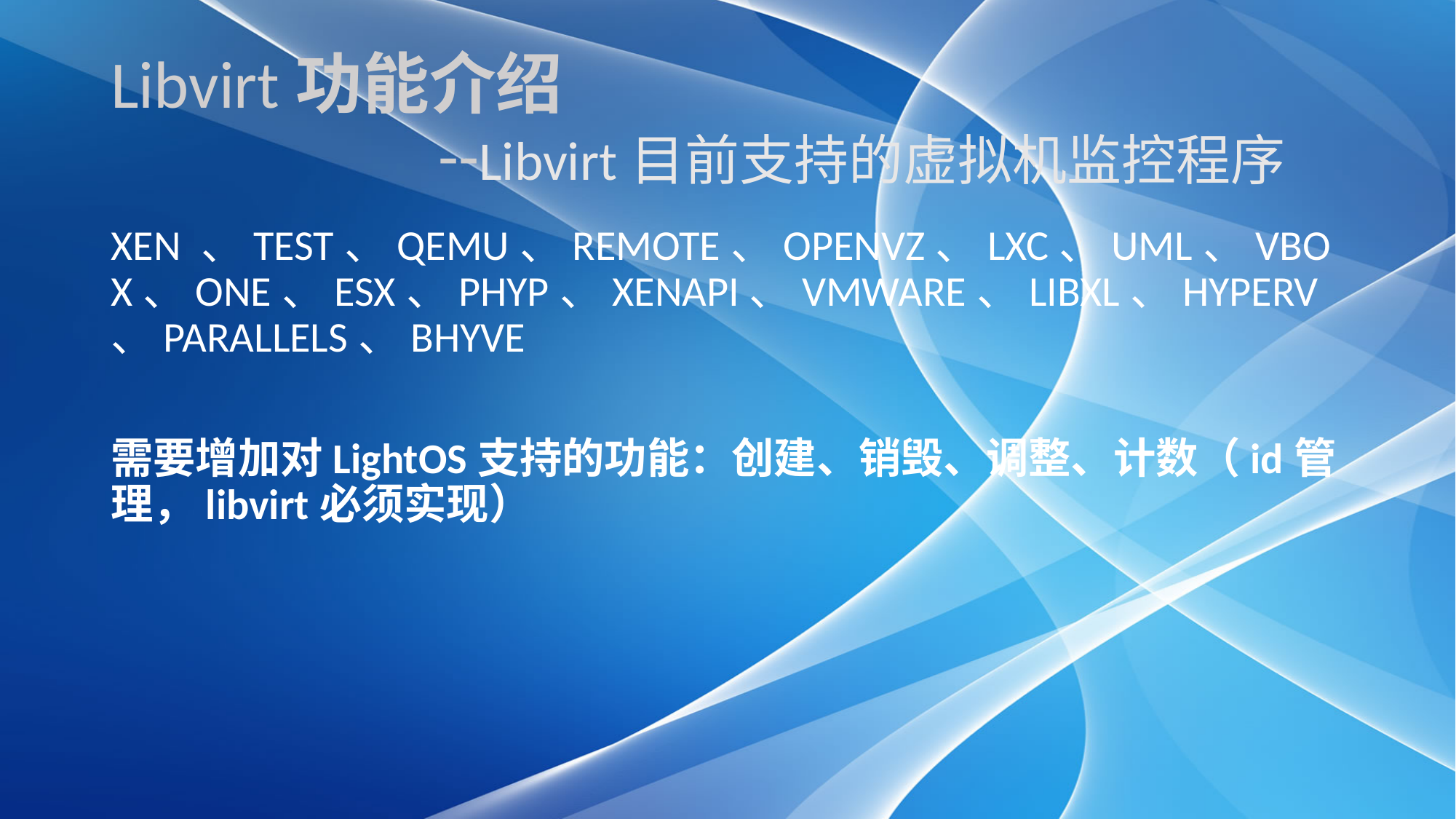

# Libvirt功能介绍 --Libvirt目前支持的虚拟机监控程序
XEN 、TEST、QEMU、REMOTE、OPENVZ、LXC、UML、VBOX、ONE、ESX、PHYP、XENAPI、VMWARE、LIBXL、HYPERV、PARALLELS、BHYVE

需要增加对LightOS支持的功能：创建、销毁、调整、计数（id管理，libvirt必须实现）